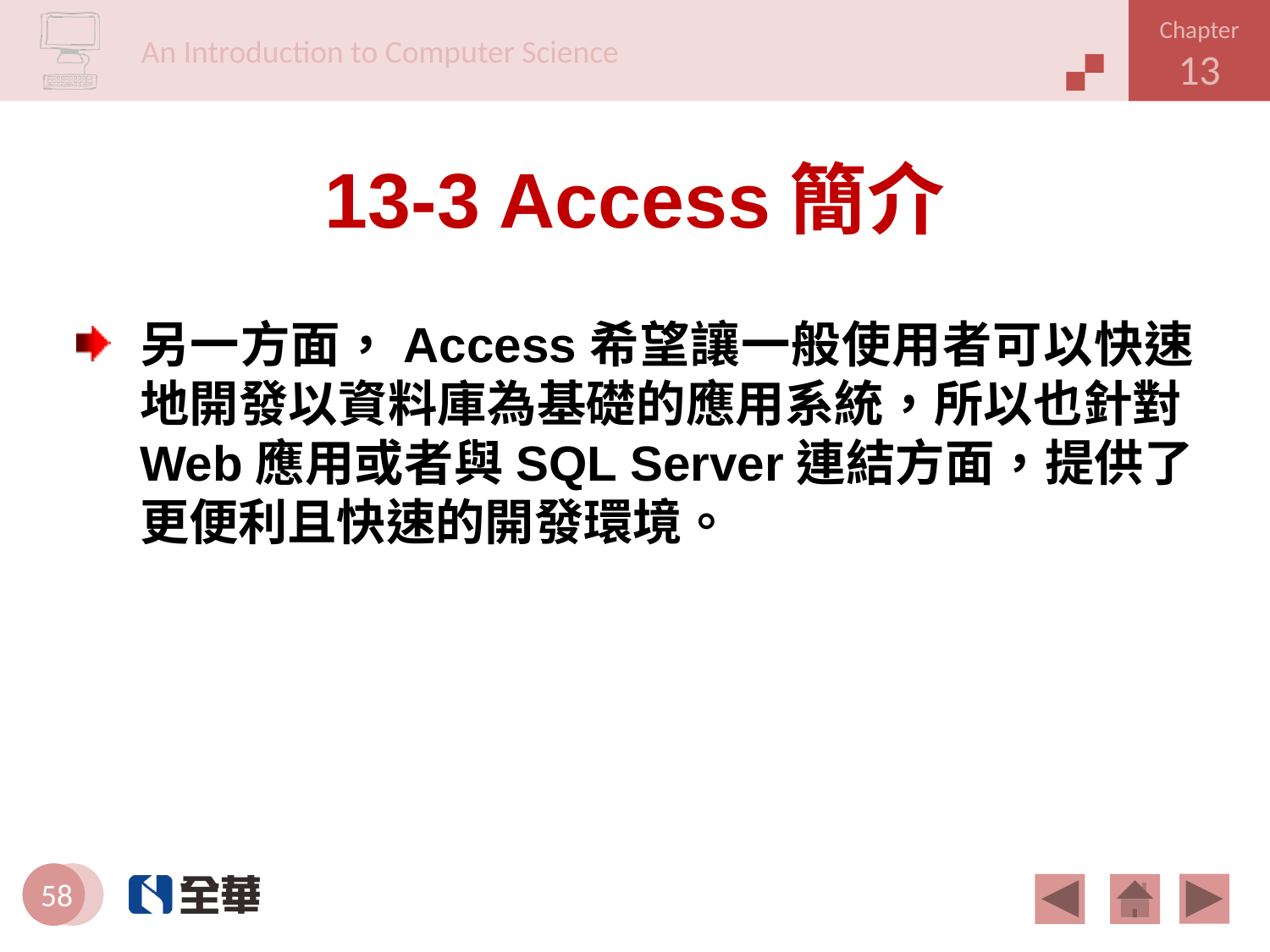

# 13-3 Access簡介
另一方面，Access希望讓一般使用者可以快速地開發以資料庫為基礎的應用系統，所以也針對Web應用或者與SQL Server連結方面，提供了更便利且快速的開發環境。